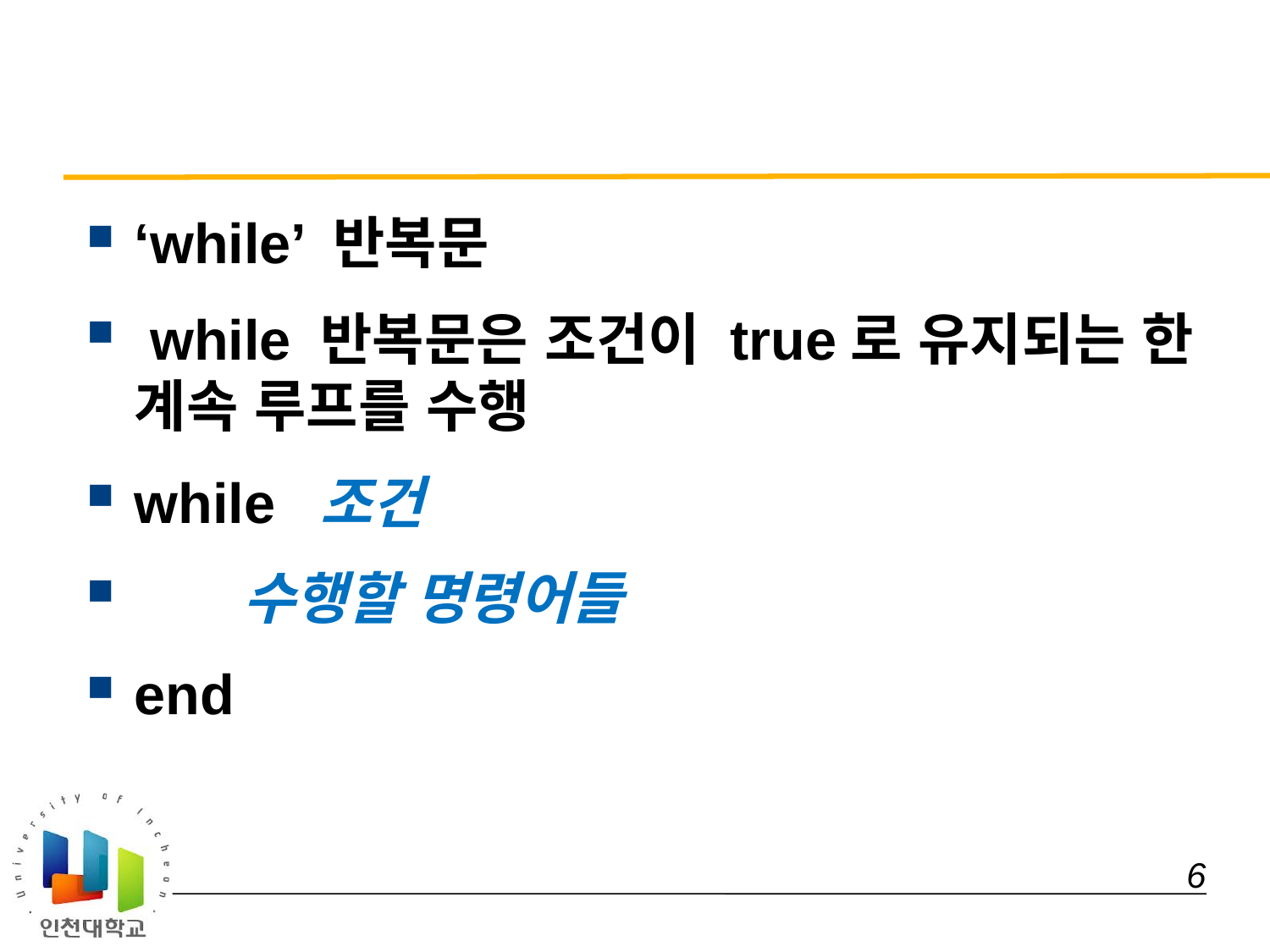

#
‘while’ 반복문
 while 반복문은 조건이 true로 유지되는 한 계속 루프를 수행
while  조건
      수행할 명령어들
end

 6